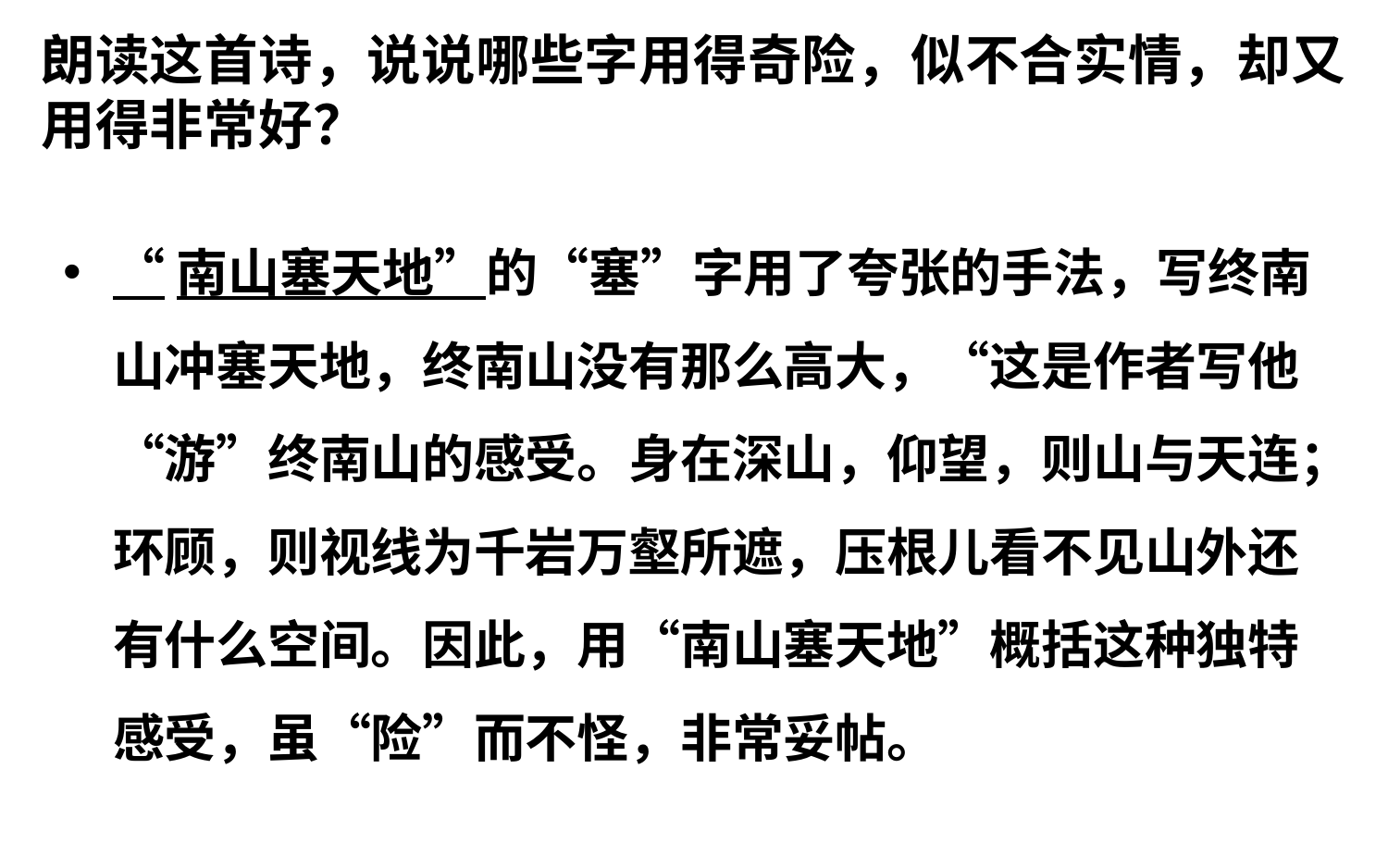

# 朗读这首诗，说说哪些字用得奇险，似不合实情，却又用得非常好？
“南山塞天地”的“塞”字用了夸张的手法，写终南山冲塞天地，终南山没有那么高大，“这是作者写他“游”终南山的感受。身在深山，仰望，则山与天连；环顾，则视线为千岩万壑所遮，压根儿看不见山外还有什么空间。因此，用“南山塞天地”概括这种独特感受，虽“险”而不怪，非常妥帖。